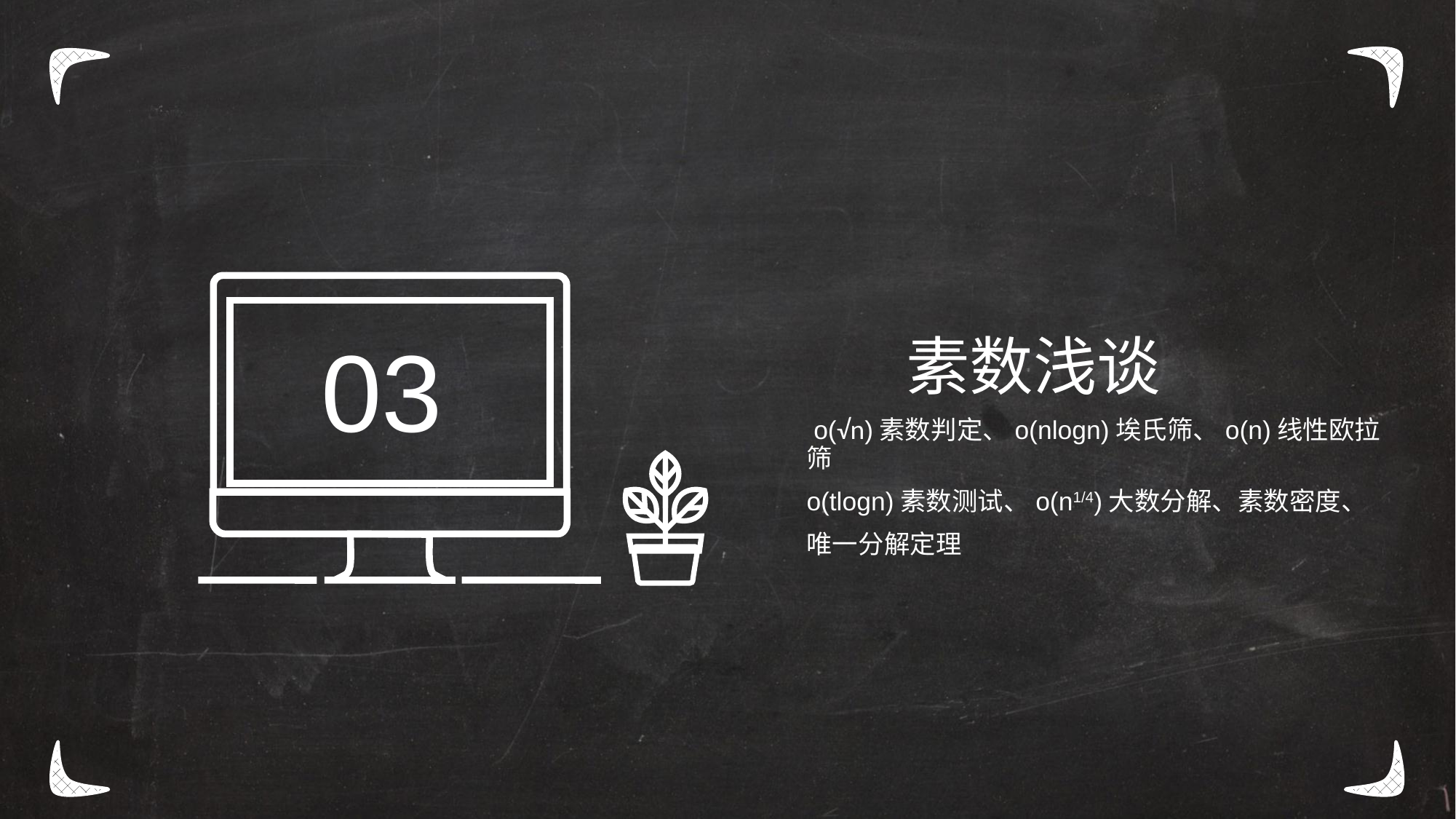

03
素数浅谈
 o(√n)素数判定、o(nlogn)埃氏筛、o(n)线性欧拉筛
o(tlogn)素数测试、o(n1/4)大数分解、素数密度、
唯一分解定理